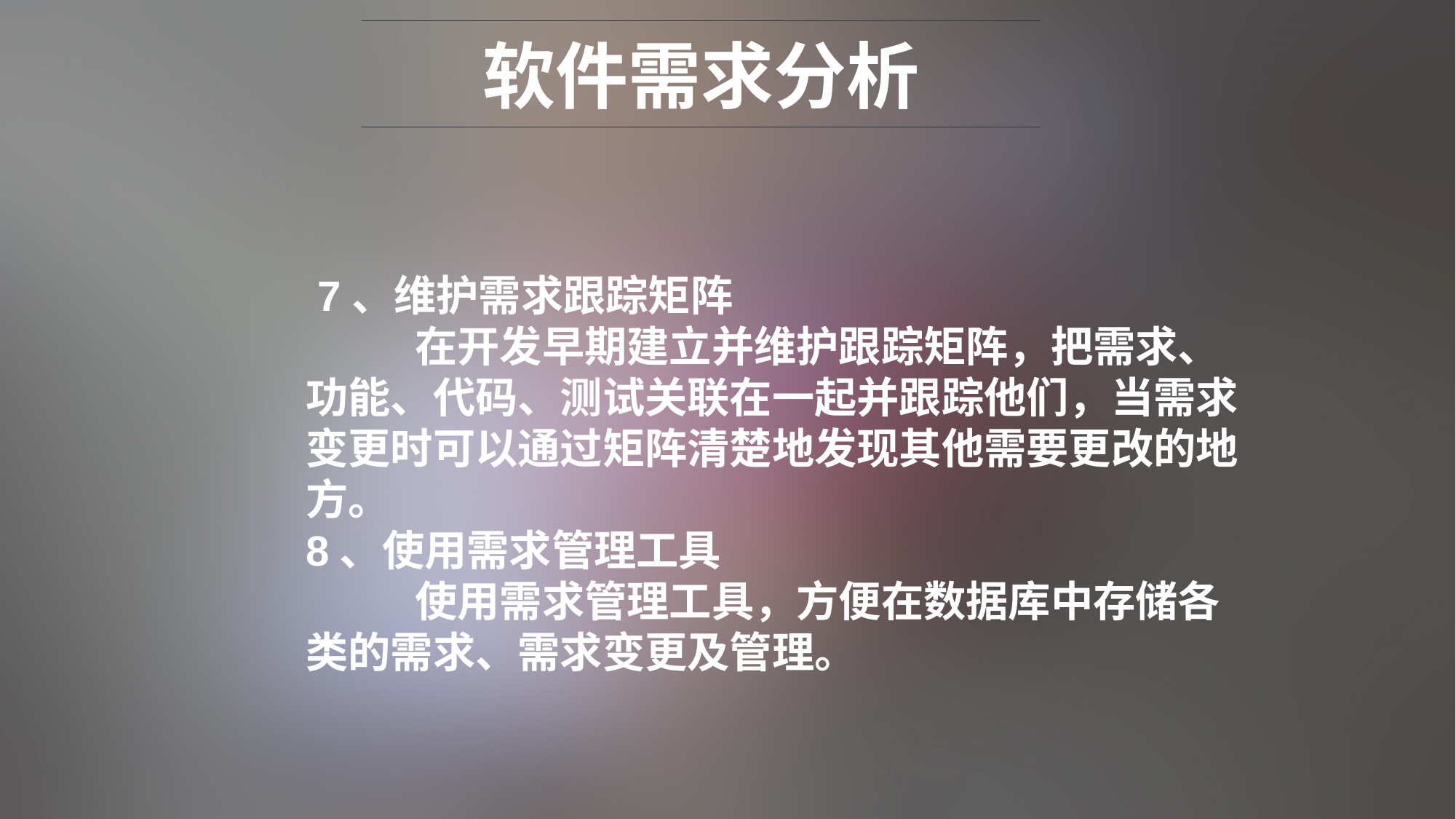

软件需求分析

 7、维护需求跟踪矩阵
 	在开发早期建立并维护跟踪矩阵，把需求、功能、代码、测试关联在一起并跟踪他们，当需求变更时可以通过矩阵清楚地发现其他需要更改的地方。
8、使用需求管理工具
 	使用需求管理工具，方便在数据库中存储各类的需求、需求变更及管理。